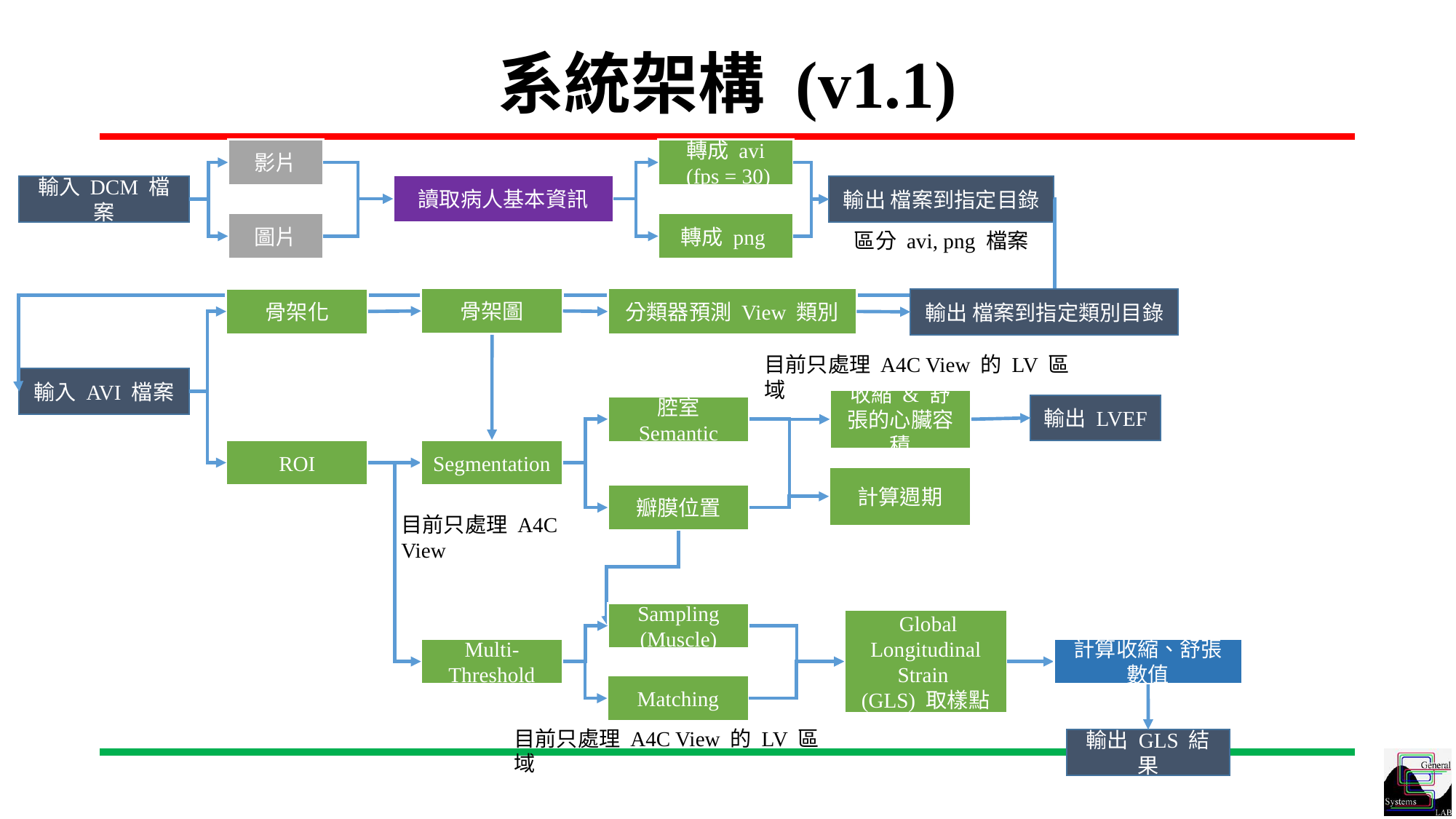

# 系統架構 (v1.1)
影片
轉成 avi
 (fps = 30)
讀取病人基本資訊
輸入 DCM 檔案
輸出 檔案到指定目錄
圖片
轉成 png
區分 avi, png 檔案
骨架圖
分類器預測 View 類別
骨架化
輸出 檔案到指定類別目錄
目前只處理 A4C View 的 LV 區域
輸入 AVI 檔案
收縮 & 舒張的心臟容積
輸出 LVEF
腔室 Semantic
ROI
Segmentation
計算週期
瓣膜位置
目前只處理 A4C View
Sampling
(Muscle)
 Global Longitudinal Strain
(GLS) 取樣點
Multi-Threshold
計算收縮、舒張數值
Matching
目前只處理 A4C View 的 LV 區域
輸出 GLS 結果